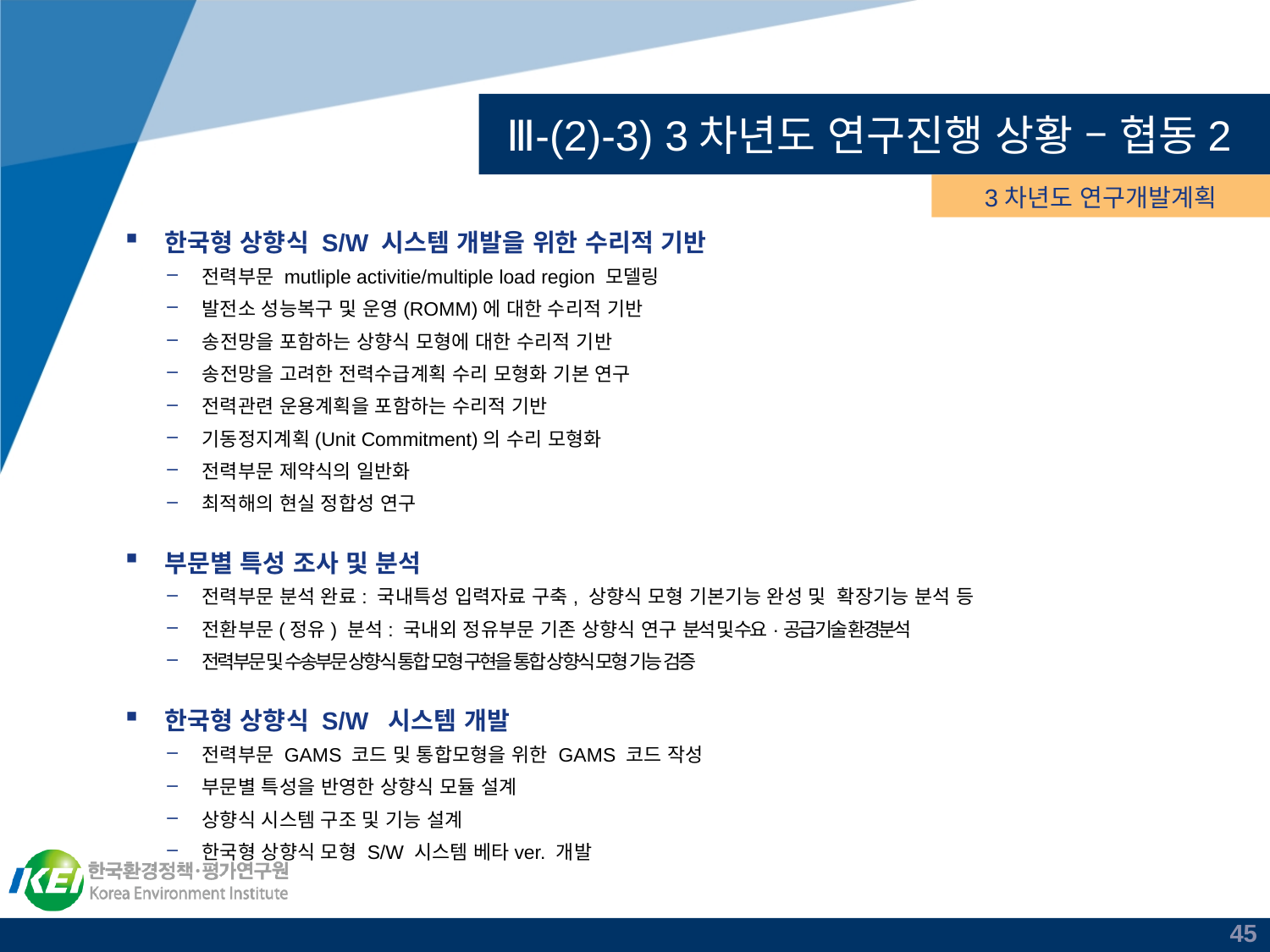

# Ⅲ-(2)-3) 3차년도 연구진행 상황 – 협동2
3차년도 연구개발계획
한국형 상향식 S/W 시스템 개발을 위한 수리적 기반
전력부문 mutliple activitie/multiple load region 모델링
발전소 성능복구 및 운영(ROMM)에 대한 수리적 기반
송전망을 포함하는 상향식 모형에 대한 수리적 기반
송전망을 고려한 전력수급계획 수리 모형화 기본 연구
전력관련 운용계획을 포함하는 수리적 기반
기동정지계획(Unit Commitment)의 수리 모형화
전력부문 제약식의 일반화
최적해의 현실 정합성 연구

부문별 특성 조사 및 분석
전력부문 분석 완료: 국내특성 입력자료 구축, 상향식 모형 기본기능 완성 및  확장기능 분석 등
전환부문(정유) 분석: 국내외 정유부문 기존 상향식 연구 분석 및 수요·공급기술 환경분석
전력부문 및 수송부문 상향식 통합 모형 구현을 통합 상향식 모형 기능 검증

한국형 상향식 S/W  시스템 개발
전력부문 GAMS 코드 및 통합모형을 위한 GAMS 코드 작성
부문별 특성을 반영한 상향식 모듈 설계
상향식 시스템 구조 및 기능 설계
한국형 상향식 모형 S/W 시스템 베타ver. 개발
45